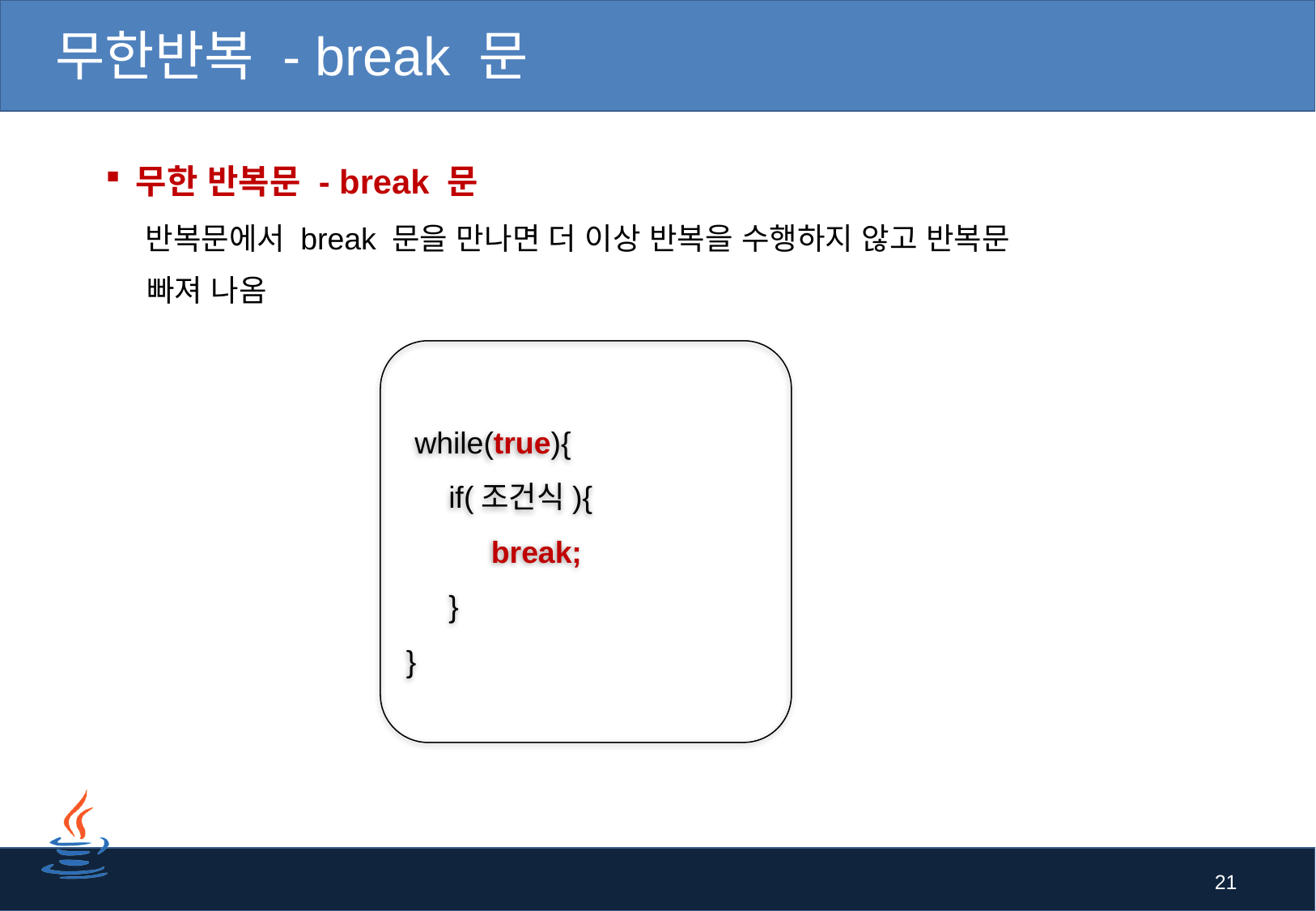

# 무한반복 - break 문
무한 반복문 - break 문
   반복문에서 break 문을 만나면 더 이상 반복을 수행하지 않고 반복문
    빠져 나옴
 while(true){
     if(조건식){
          break;
     }
}
21